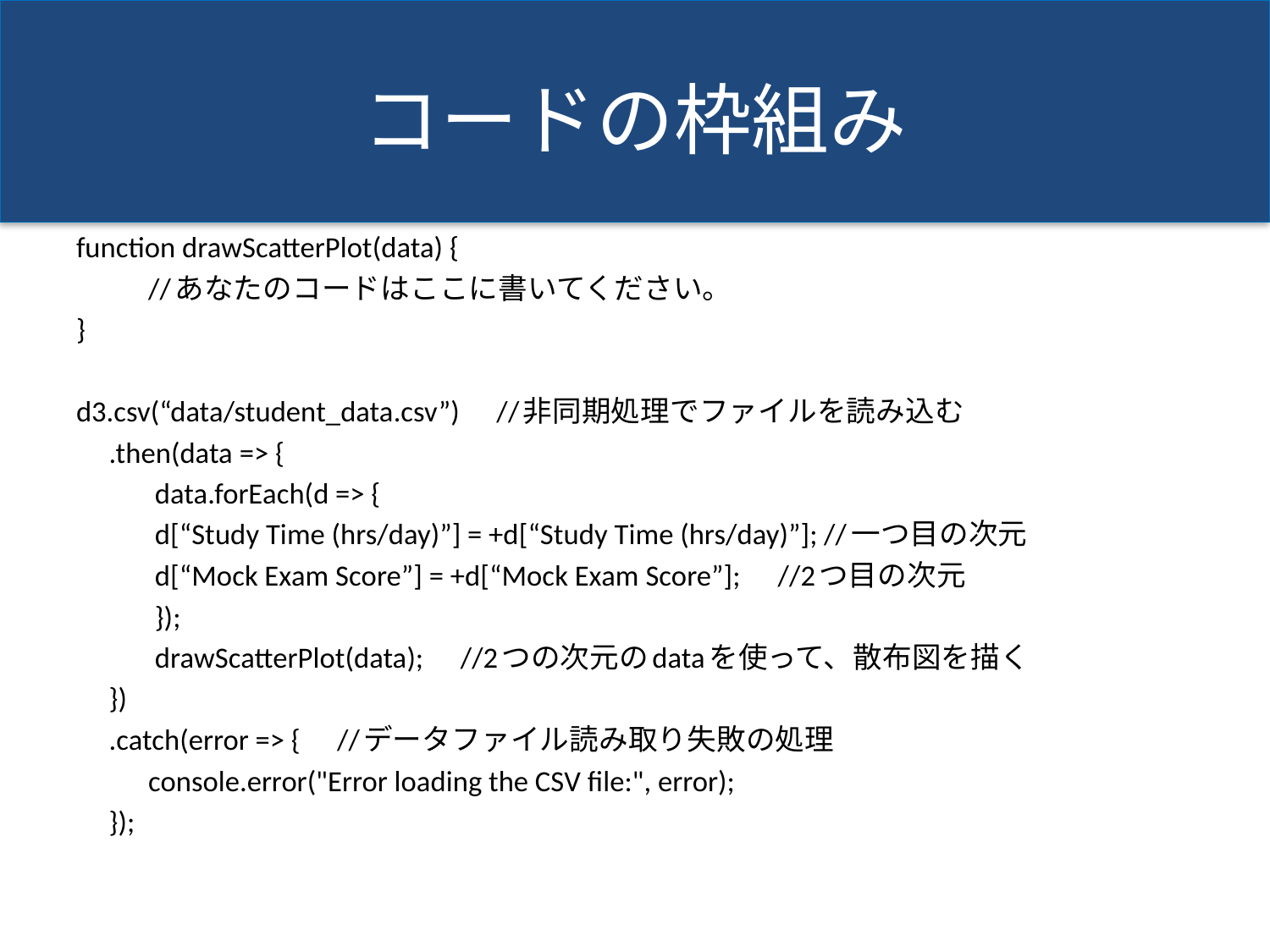

# コードの枠組み
function drawScatterPlot(data) {
           //あなたのコードはここに書いてください。
}

d3.csv(“data/student_data.csv”)　//非同期処理でファイルを読み込む
     .then(data => {
            data.forEach(d => {
            d[“Study Time (hrs/day)”] = +d[“Study Time (hrs/day)”]; //一つ目の次元
            d[“Mock Exam Score”] = +d[“Mock Exam Score”];　//2つ目の次元
            });
            drawScatterPlot(data);　//2つの次元のdataを使って、散布図を描く
     })
     .catch(error => {　//データファイル読み取り失敗の処理
           console.error("Error loading the CSV file:", error);
     });